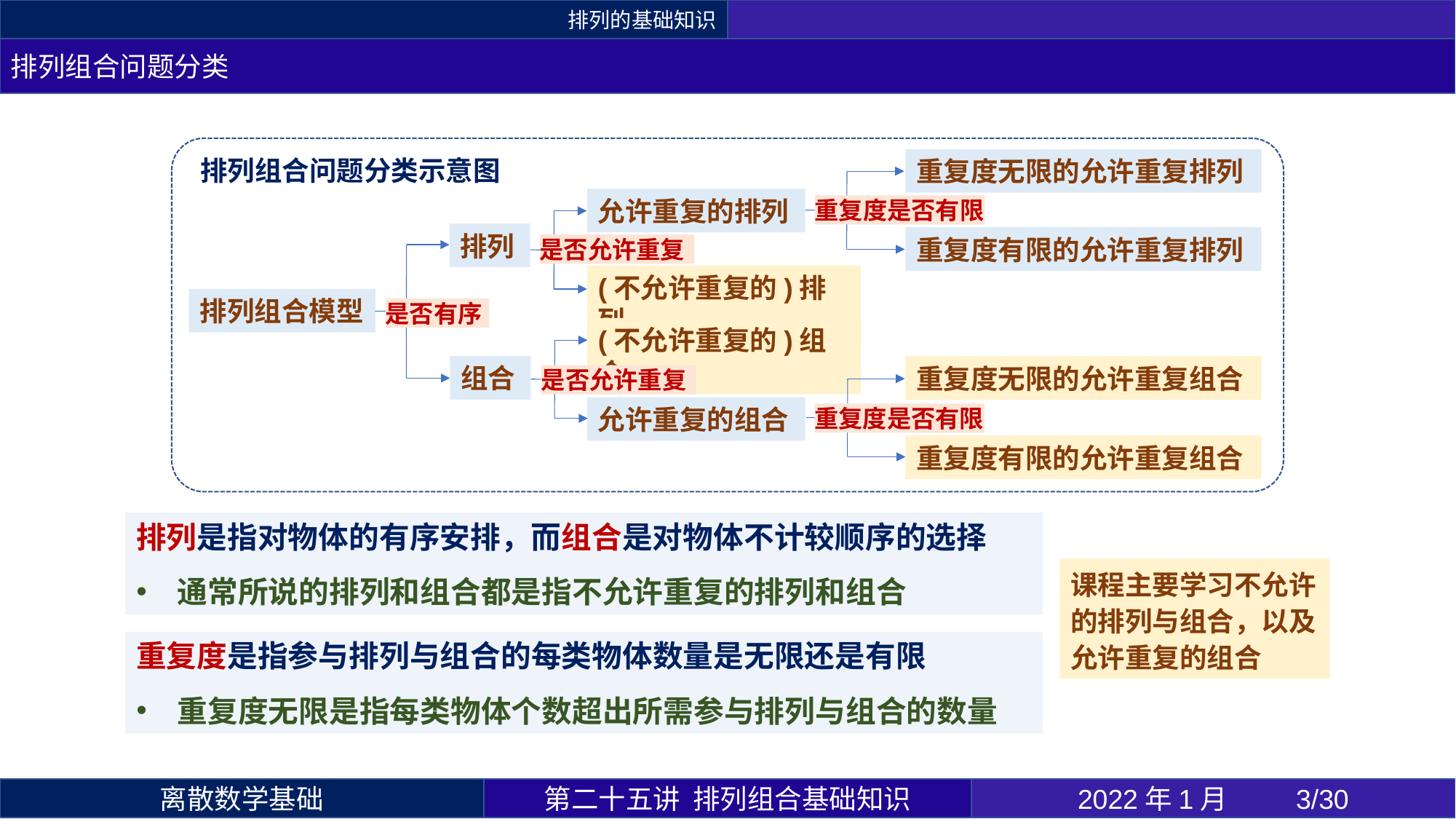

排列的基础知识
排列组合问题分类

排列组合问题分类示意图
重复度无限的允许重复排列
允许重复的排列
重复度是否有限
排列
重复度有限的允许重复排列
是否允许重复
(不允许重复的)排列
排列组合模型
是否有序
(不允许重复的)组合
组合
重复度无限的允许重复组合
是否允许重复
允许重复的组合
重复度是否有限
重复度有限的允许重复组合
排列是指对物体的有序安排，而组合是对物体不计较顺序的选择
通常所说的排列和组合都是指不允许重复的排列和组合
课程主要学习不允许的排列与组合，以及允许重复的组合
重复度是指参与排列与组合的每类物体数量是无限还是有限
重复度无限是指每类物体个数超出所需参与排列与组合的数量
第二十五讲  排列组合基础知识
2022年1月 	3/30
离散数学基础